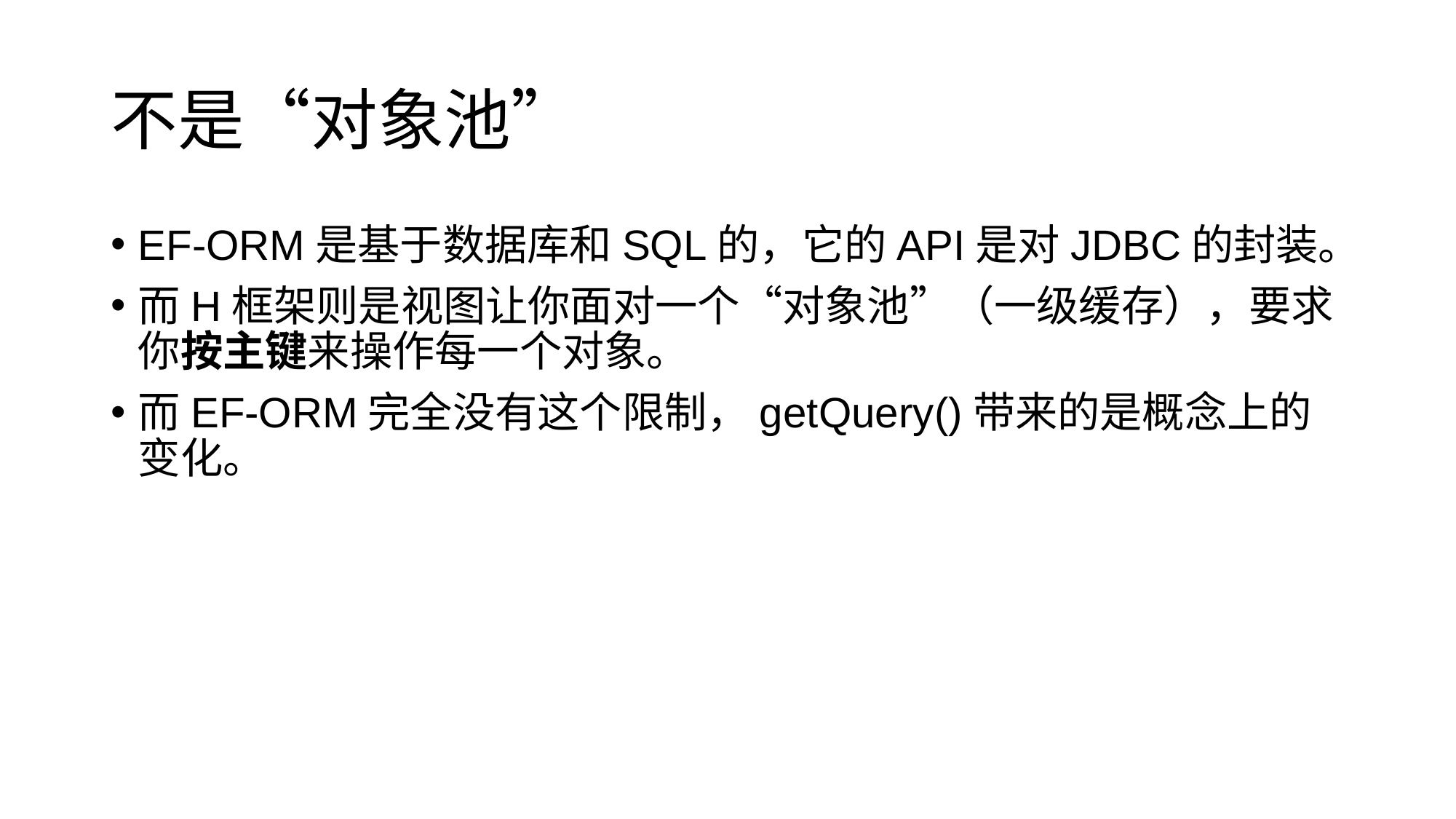

# 不是“对象池”
EF-ORM是基于数据库和SQL的，它的API是对JDBC的封装。
而H框架则是视图让你面对一个“对象池”（一级缓存），要求你按主键来操作每一个对象。
而EF-ORM完全没有这个限制，getQuery()带来的是概念上的变化。